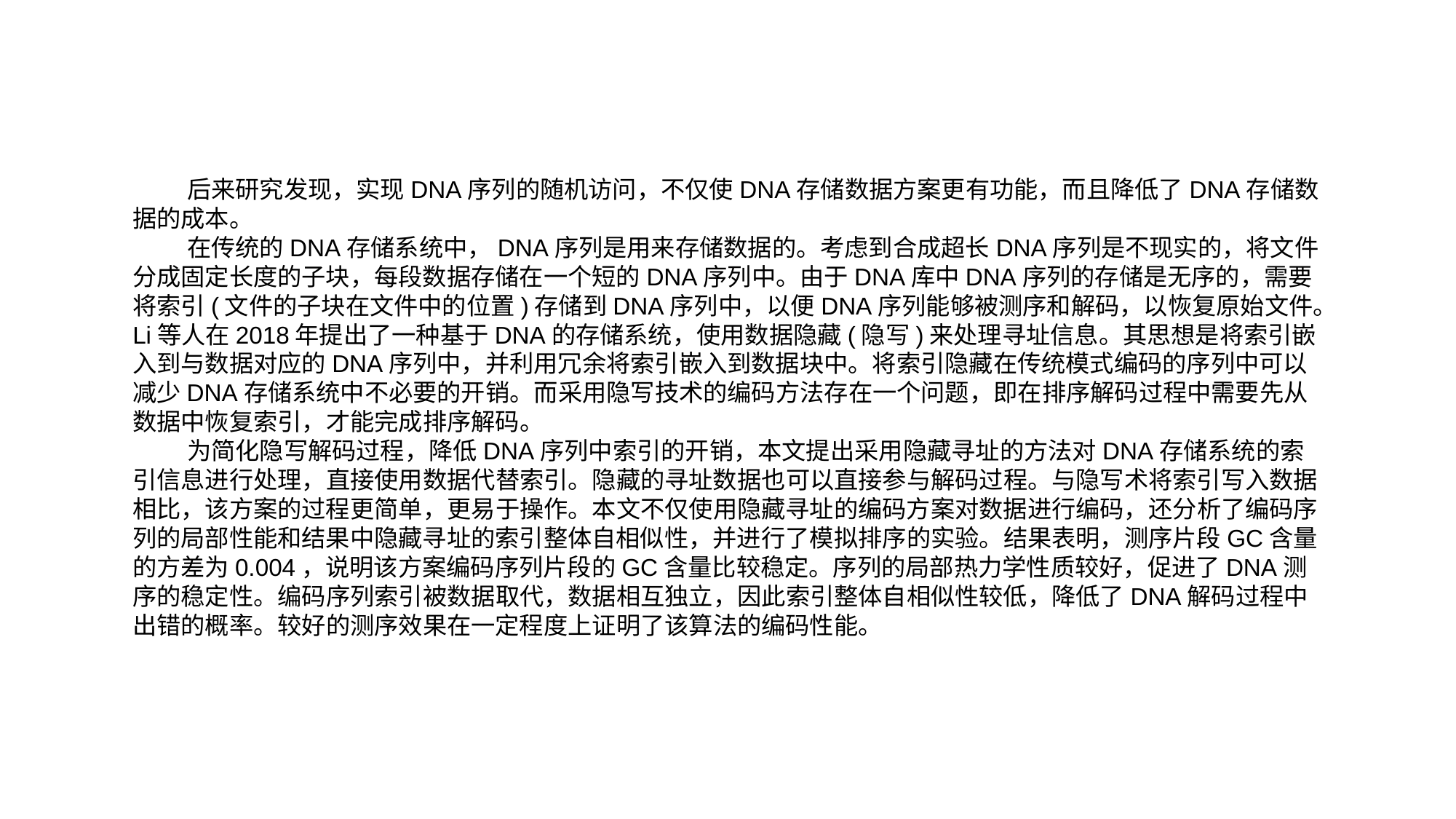

后来研究发现，实现DNA序列的随机访问，不仅使DNA存储数据方案更有功能，而且降低了DNA存储数据的成本。
在传统的DNA存储系统中，DNA序列是用来存储数据的。考虑到合成超长DNA序列是不现实的，将文件分成固定长度的子块，每段数据存储在一个短的DNA序列中。由于DNA库中DNA序列的存储是无序的，需要将索引(文件的子块在文件中的位置)存储到DNA序列中，以便DNA序列能够被测序和解码，以恢复原始文件。Li等人在2018年提出了一种基于DNA的存储系统，使用数据隐藏(隐写)来处理寻址信息。其思想是将索引嵌入到与数据对应的DNA序列中，并利用冗余将索引嵌入到数据块中。将索引隐藏在传统模式编码的序列中可以减少DNA存储系统中不必要的开销。而采用隐写技术的编码方法存在一个问题，即在排序解码过程中需要先从数据中恢复索引，才能完成排序解码。
为简化隐写解码过程，降低DNA序列中索引的开销，本文提出采用隐藏寻址的方法对DNA存储系统的索引信息进行处理，直接使用数据代替索引。隐藏的寻址数据也可以直接参与解码过程。与隐写术将索引写入数据相比，该方案的过程更简单，更易于操作。本文不仅使用隐藏寻址的编码方案对数据进行编码，还分析了编码序列的局部性能和结果中隐藏寻址的索引整体自相似性，并进行了模拟排序的实验。结果表明，测序片段GC含量的方差为0.004，说明该方案编码序列片段的GC含量比较稳定。序列的局部热力学性质较好，促进了DNA测序的稳定性。编码序列索引被数据取代，数据相互独立，因此索引整体自相似性较低，降低了DNA解码过程中出错的概率。较好的测序效果在一定程度上证明了该算法的编码性能。